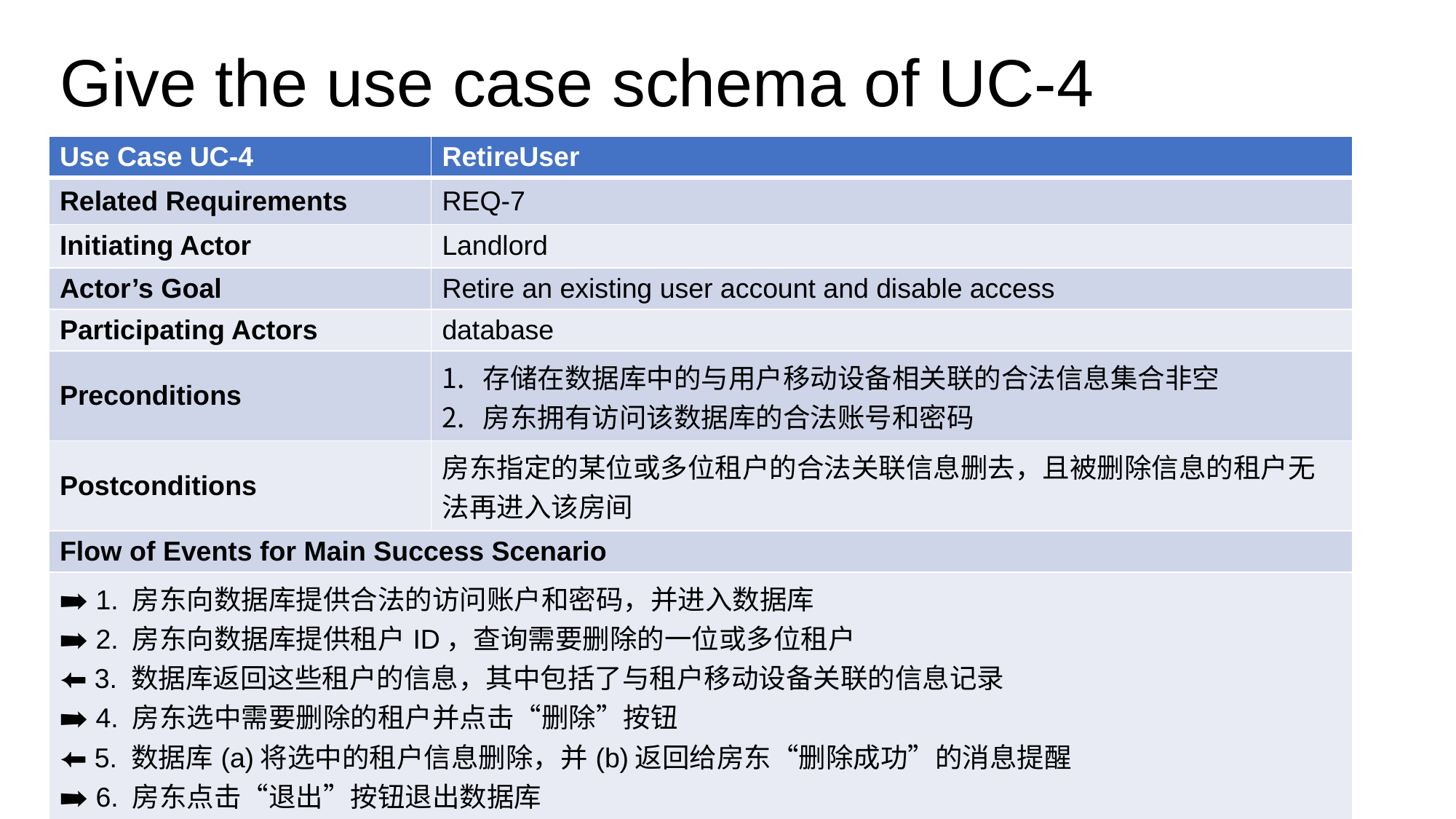

# Give the use case schema of UC-4
| Use Case UC-4 | RetireUser |
| --- | --- |
| Related Requirements | REQ-7 |
| Initiating Actor | Landlord |
| Actor’s Goal | Retire an existing user account and disable access |
| Participating Actors | database |
| Preconditions | 存储在数据库中的与用户移动设备相关联的合法信息集合非空 房东拥有访问该数据库的合法账号和密码 |
| Postconditions | 房东指定的某位或多位租户的合法关联信息删去，且被删除信息的租户无法再进入该房间 |
| Flow of Events for Main Success Scenario |  |
| ➡ 1. 房东向数据库提供合法的访问账户和密码，并进入数据库 ➡ 2. 房东向数据库提供租户ID，查询需要删除的一位或多位租户 ⬅ 3. 数据库返回这些租户的信息，其中包括了与租户移动设备关联的信息记录 ➡ 4. 房东选中需要删除的租户并点击“删除”按钮 ⬅ 5. 数据库(a)将选中的租户信息删除，并(b)返回给房东“删除成功”的消息提醒 ➡ 6. 房东点击“退出”按钮退出数据库 |  |